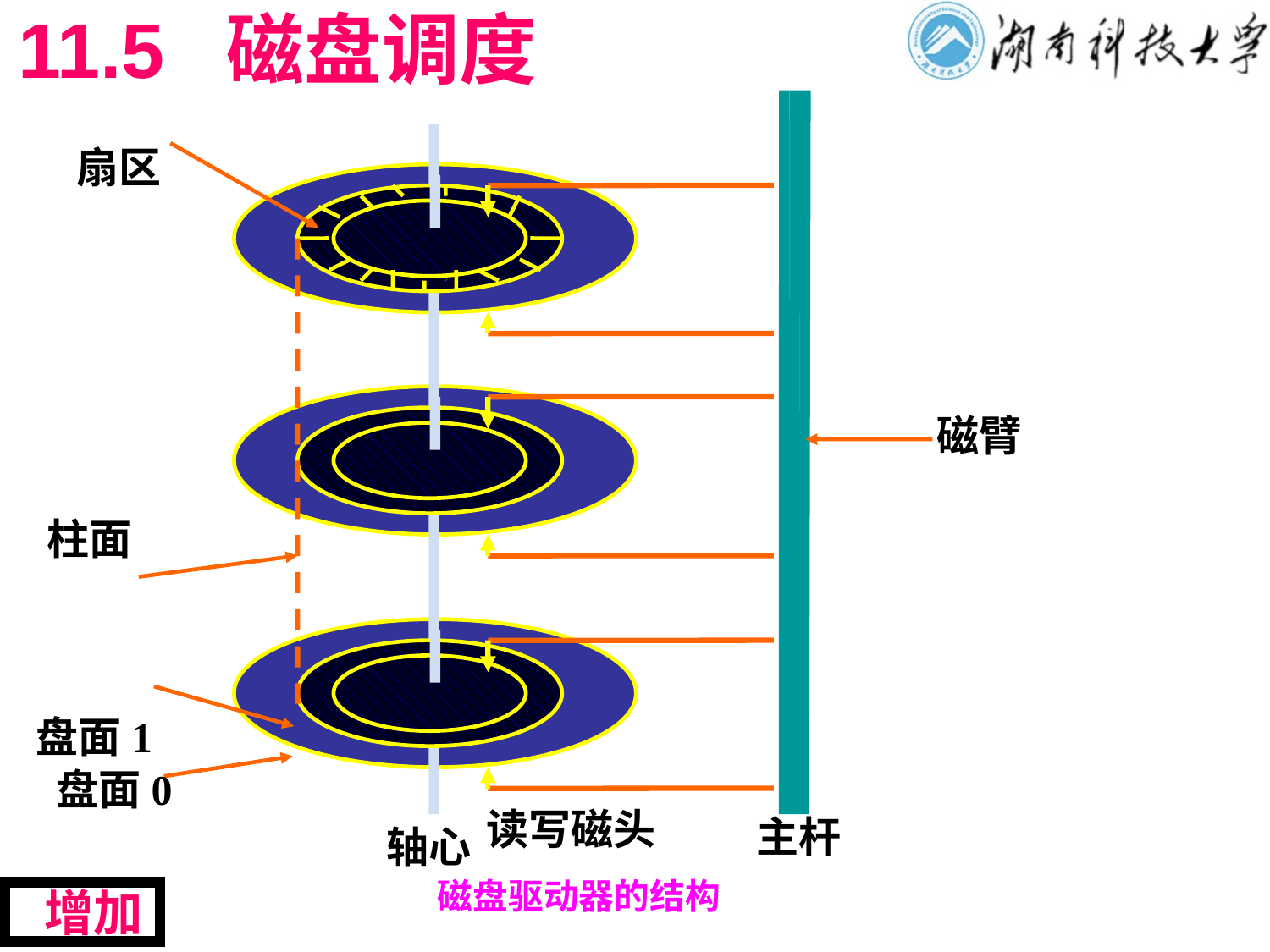

11.5  磁盘调度

扇区

磁臂

柱面

盘面1
盘面0

读写磁头
主杆
轴心
磁盘驱动器的结构
 增加